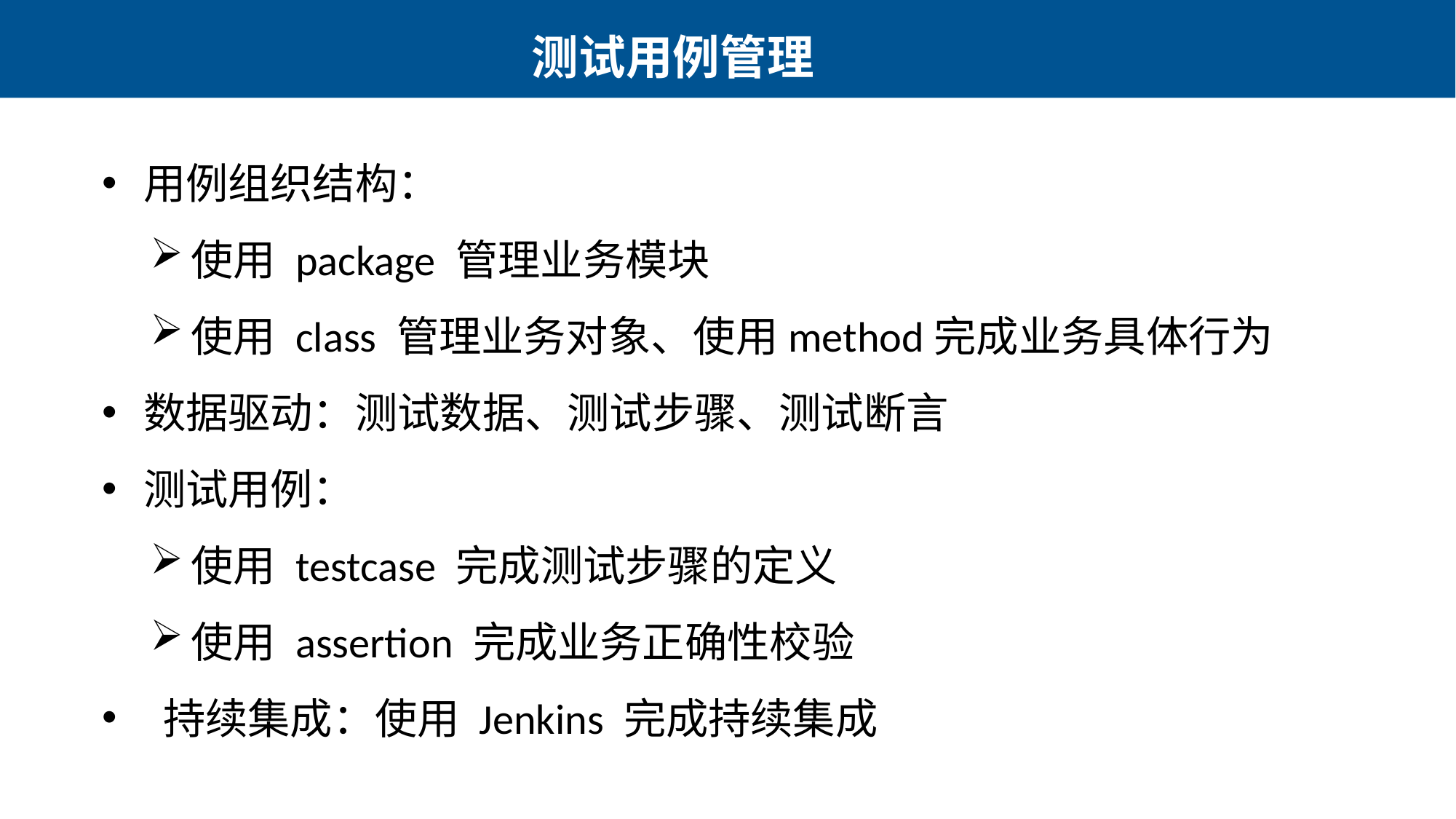

测试用例管理
用例组织结构：
使用 package 管理业务模块
使用 class 管理业务对象、使用method完成业务具体行为
数据驱动：测试数据、测试步骤、测试断言
测试用例：
使用 testcase 完成测试步骤的定义
使用 assertion 完成业务正确性校验
 持续集成：使用 Jenkins 完成持续集成